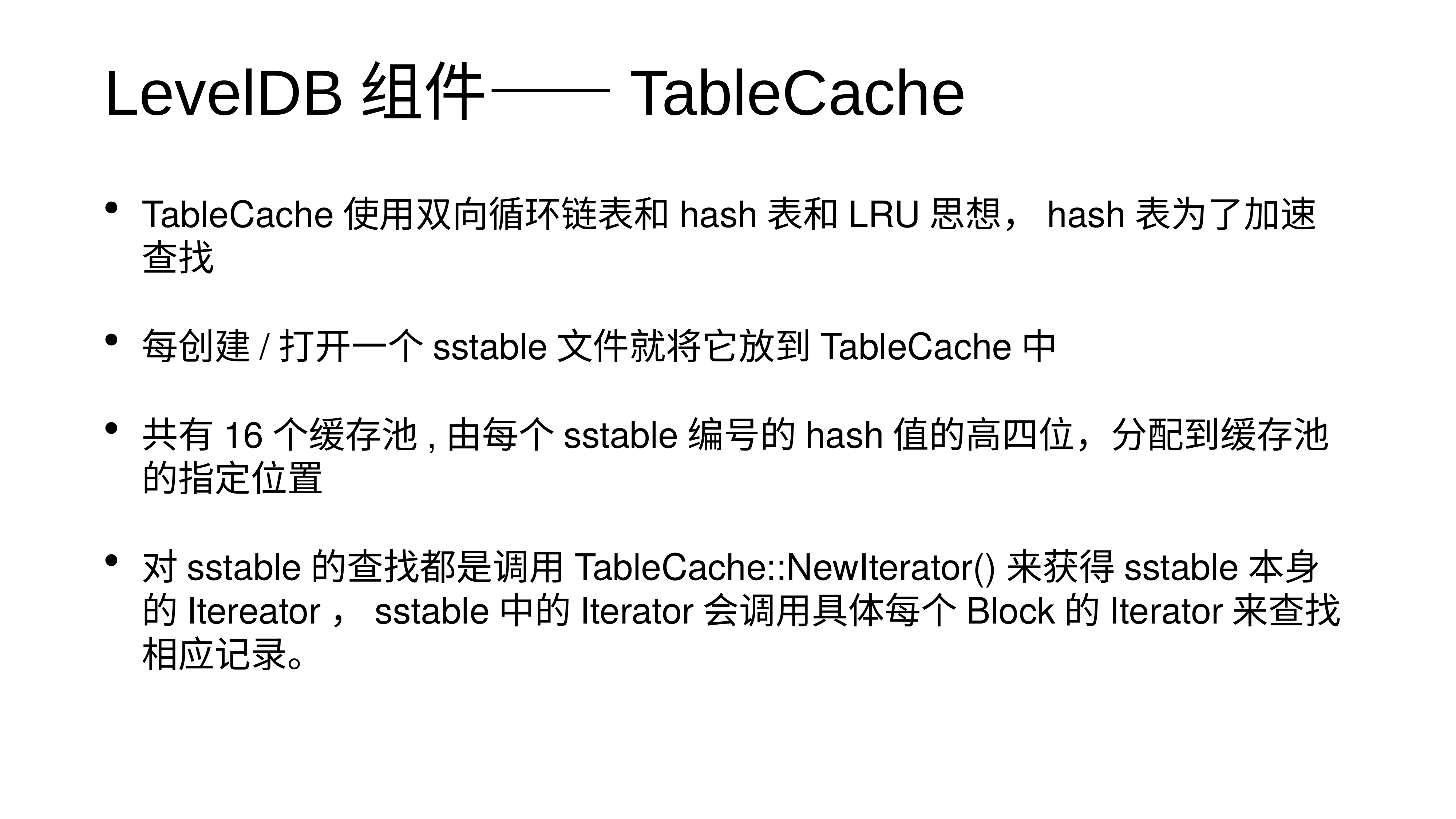

# LevelDB组件——TableCache
TableCache使用双向循环链表和hash表和LRU思想，hash表为了加速查找
每创建/打开一个sstable文件就将它放到TableCache中
共有16个缓存池,由每个sstable编号的hash值的高四位，分配到缓存池的指定位置
对sstable的查找都是调用TableCache::NewIterator()来获得sstable本身的Itereator，sstable中的Iterator会调用具体每个Block的Iterator来查找相应记录。